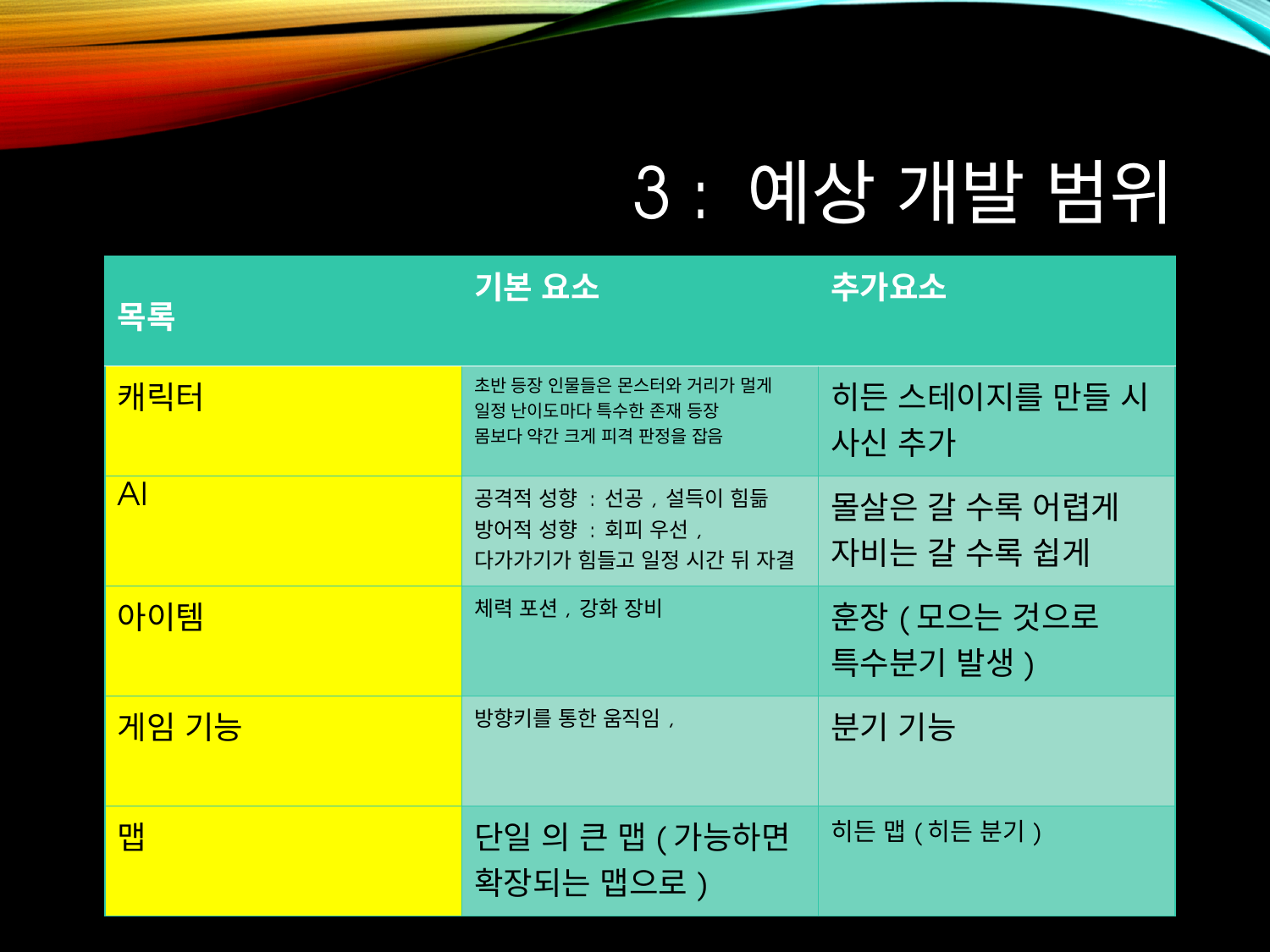

# 3 : 예상 개발 범위
| 목록 | 기본 요소 | 추가요소 |
| --- | --- | --- |
| 캐릭터 | 초반 등장 인물들은 몬스터와 거리가 멀게 일정 난이도마다 특수한 존재 등장 몸보다 약간 크게 피격 판정을 잡음 | 히든 스테이지를 만들 시 사신 추가 |
| AI | 공격적 성향 : 선공, 설득이 힘듦 방어적 성향 : 회피 우선, 다가가기가 힘들고 일정 시간 뒤 자결 | 몰살은 갈 수록 어렵게 자비는 갈 수록 쉽게 |
| 아이템 | 체력 포션, 강화 장비 | 훈장(모으는 것으로 특수분기 발생) |
| 게임 기능 | 방향키를 통한 움직임, | 분기 기능 |
| 맵 | 단일 의 큰 맵(가능하면 확장되는 맵으로) | 히든 맵(히든 분기) |